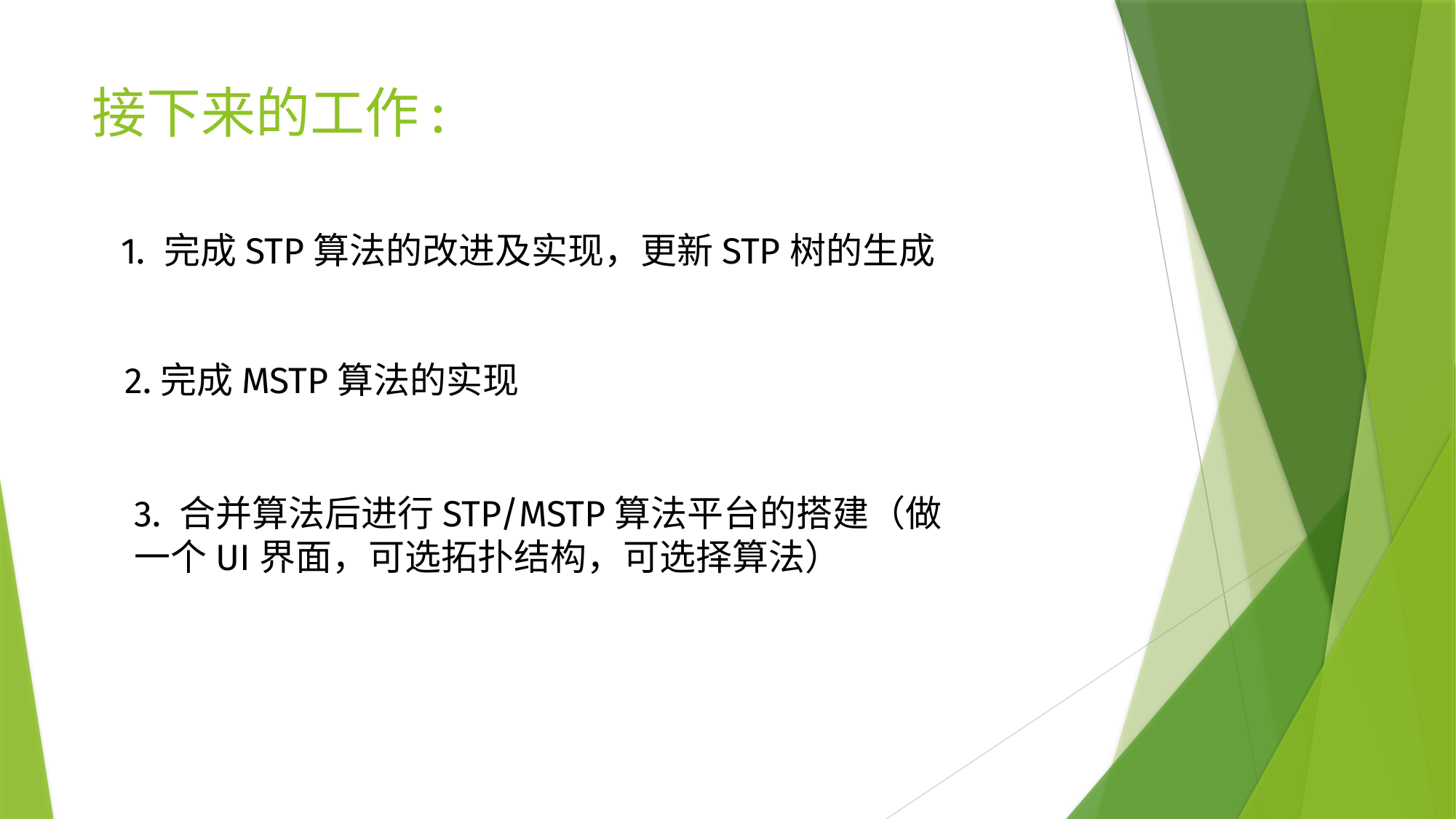

# 接下来的工作:
1. 完成STP算法的改进及实现，更新STP树的生成
2.完成MSTP算法的实现
3. 合并算法后进行STP/MSTP算法平台的搭建（做一个UI界面，可选拓扑结构，可选择算法）